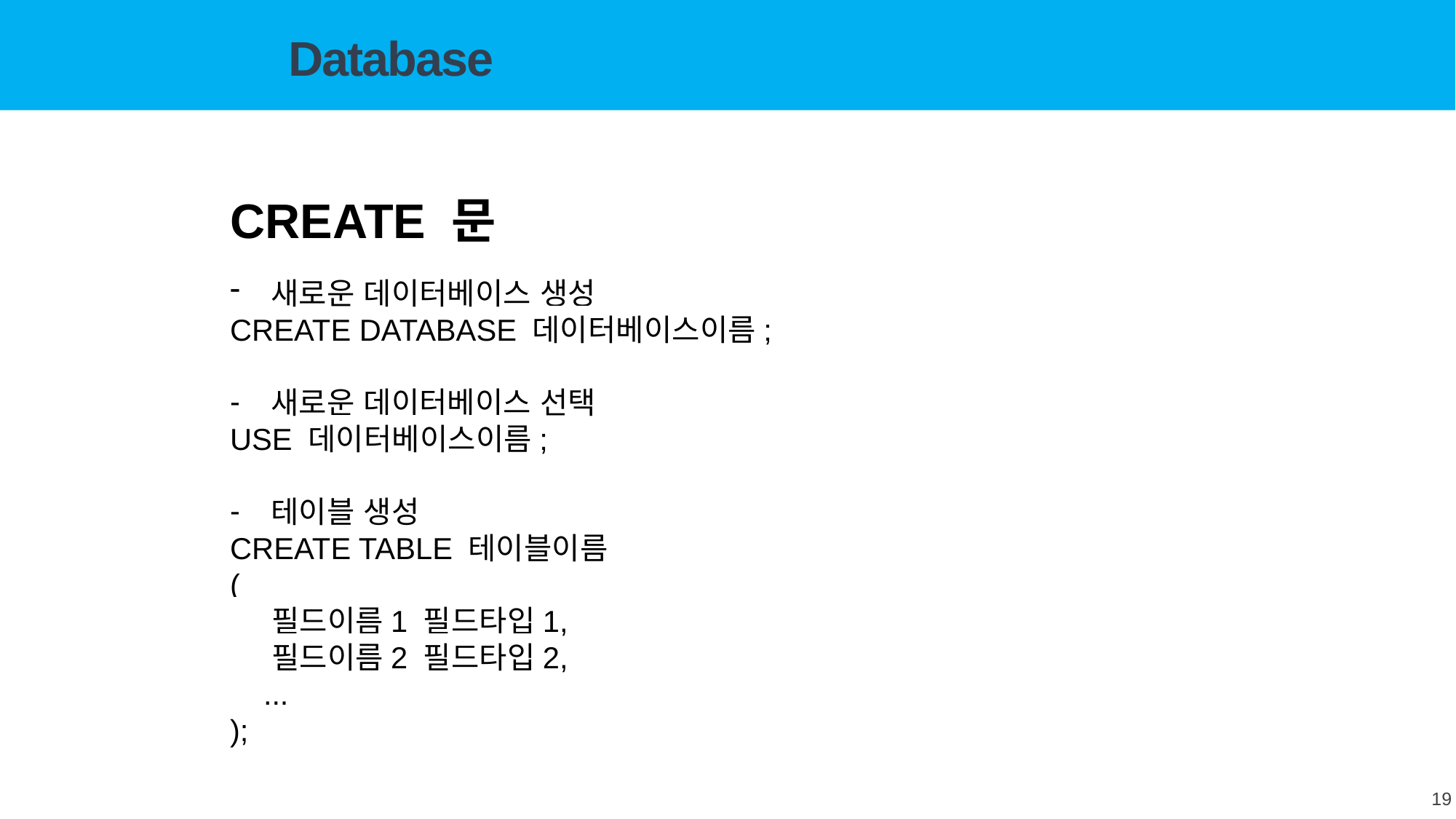

Database
CREATE 문
새로운 데이터베이스 생성
CREATE DATABASE 데이터베이스이름;

새로운 데이터베이스 선택
USE 데이터베이스이름;

테이블 생성
CREATE TABLE 테이블이름
(
    필드이름1 필드타입1,
    필드이름2 필드타입2,
    ...
);